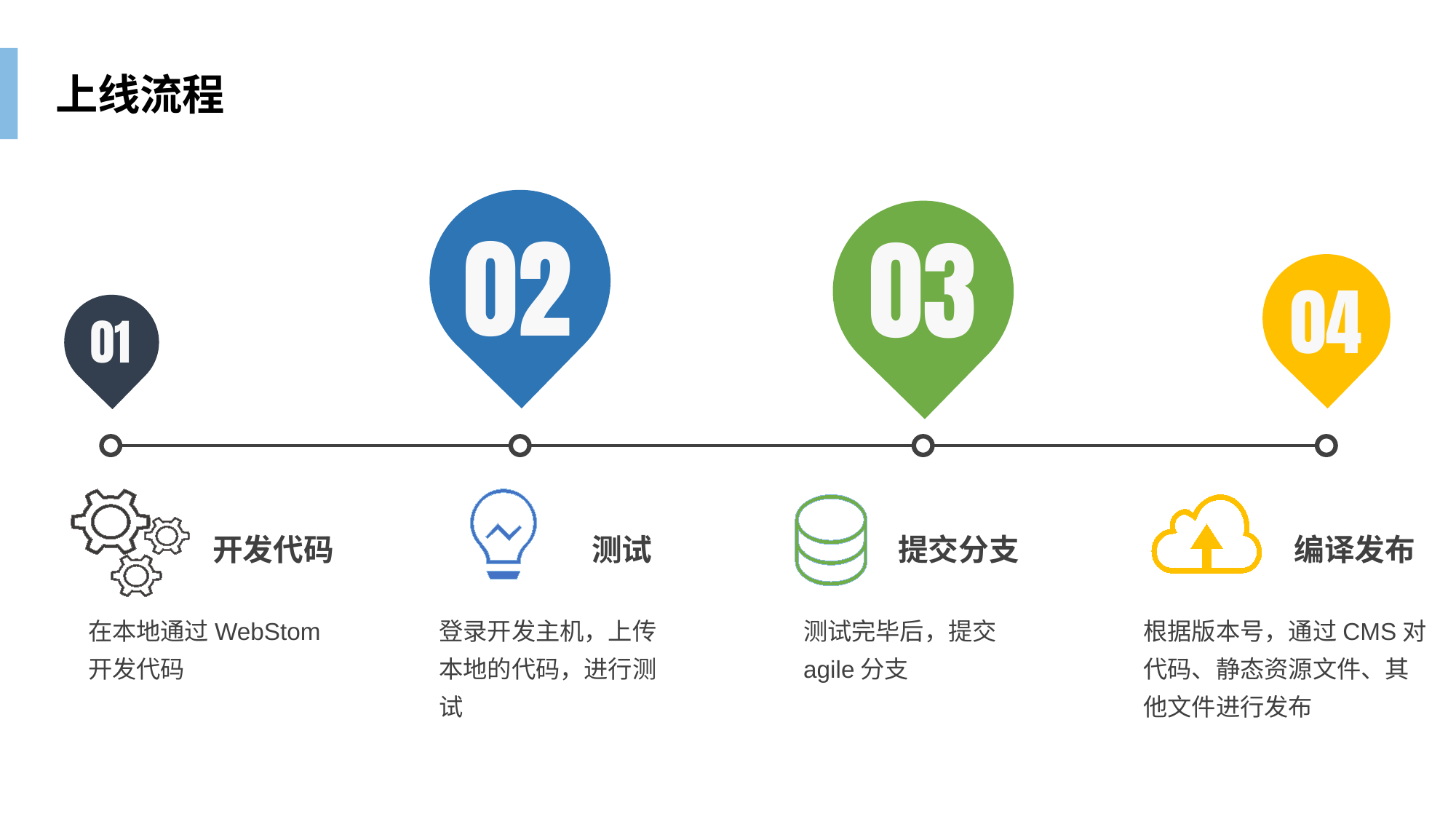

上线流程

02

03
3

04

01

开发代码

在本地通过WebStom开发代码

测试

登录开发主机，上传本地的代码，进行测试

提交分支

测试完毕后，提交agile分支

编译发布

根据版本号，通过CMS对代码、静态资源文件、其他文件进行发布